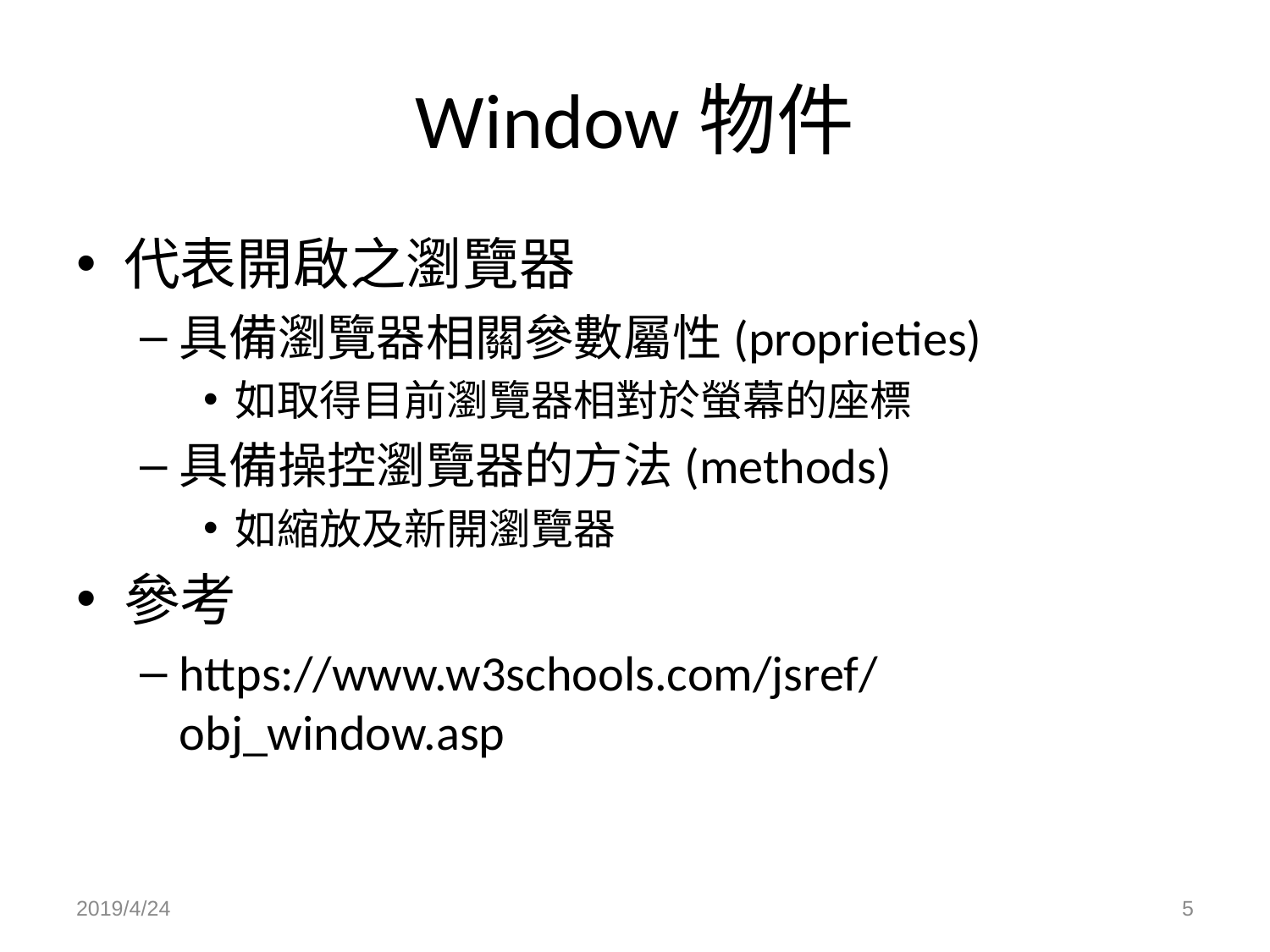

# Window物件
代表開啟之瀏覽器
具備瀏覽器相關參數屬性(proprieties)
如取得目前瀏覽器相對於螢幕的座標
具備操控瀏覽器的方法(methods)
如縮放及新開瀏覽器
參考
https://www.w3schools.com/jsref/obj_window.asp

2019/4/24
5